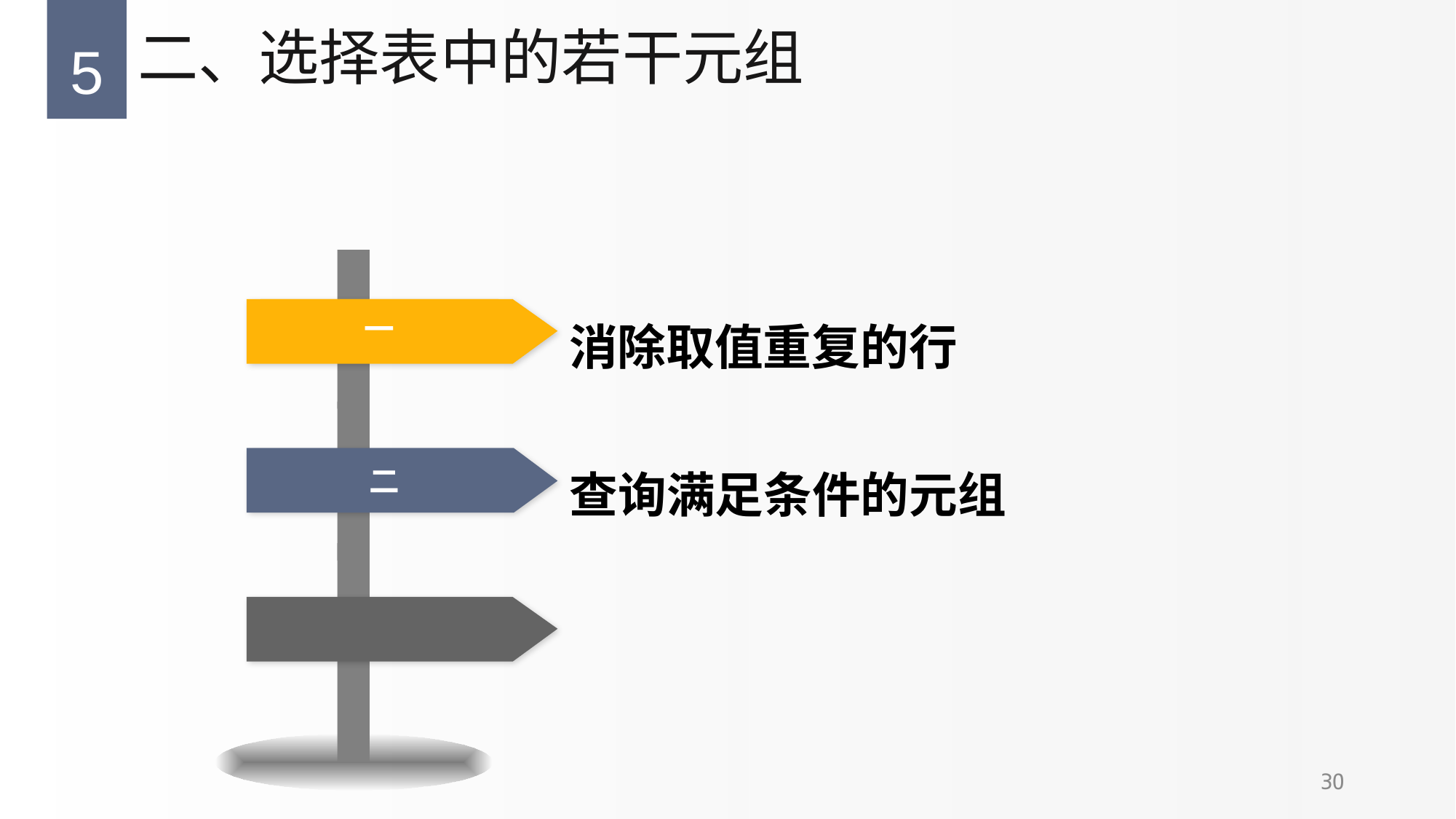

# 二、选择表中的若干元组

一

二

消除取值重复的行
查询满足条件的元组
30